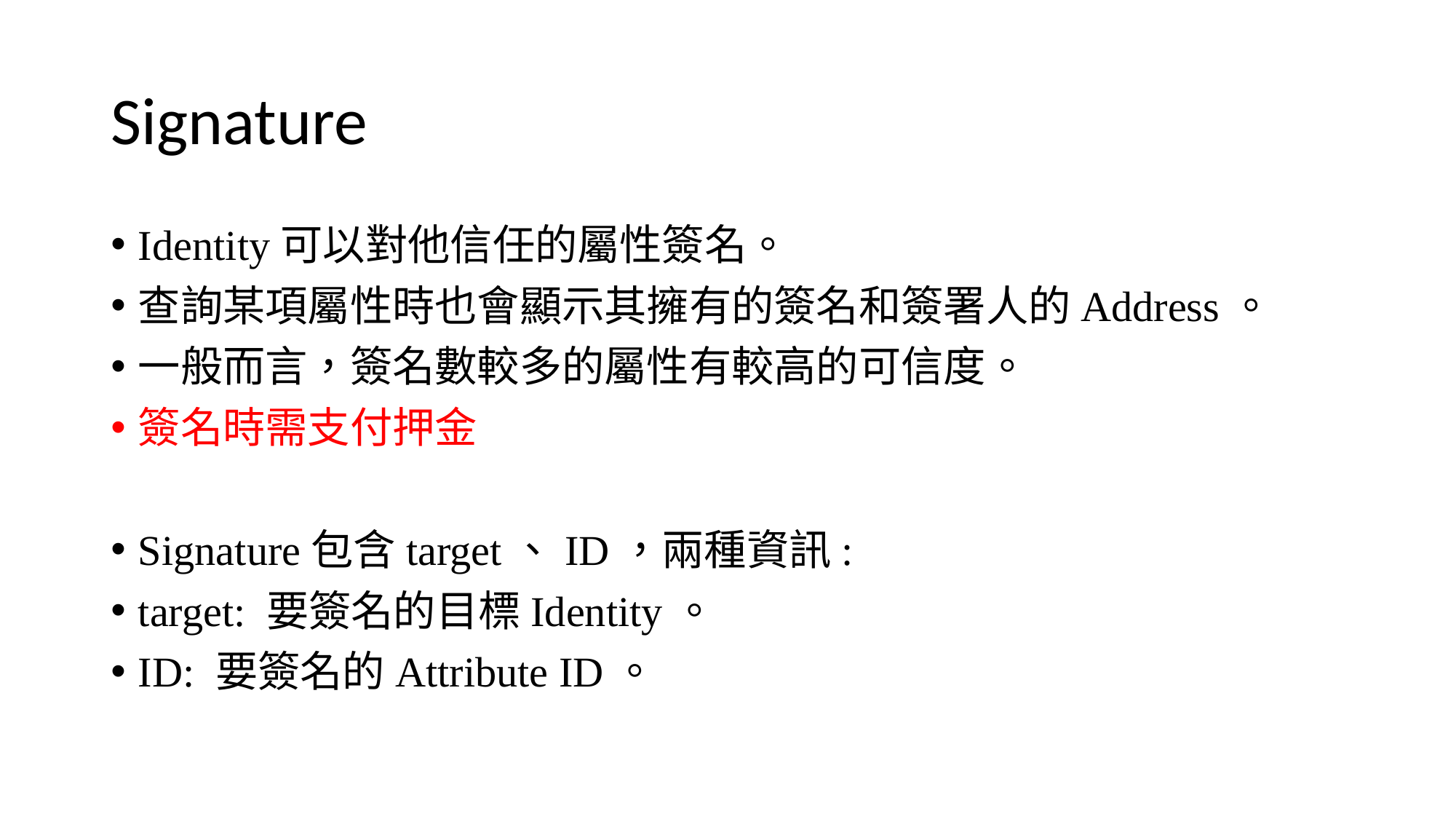

# Signature
Identity可以對他信任的屬性簽名。
查詢某項屬性時也會顯示其擁有的簽名和簽署人的Address。
一般而言，簽名數較多的屬性有較高的可信度。
簽名時需支付押金

Signature包含target、ID，兩種資訊:
target: 要簽名的目標Identity。
ID: 要簽名的Attribute ID。